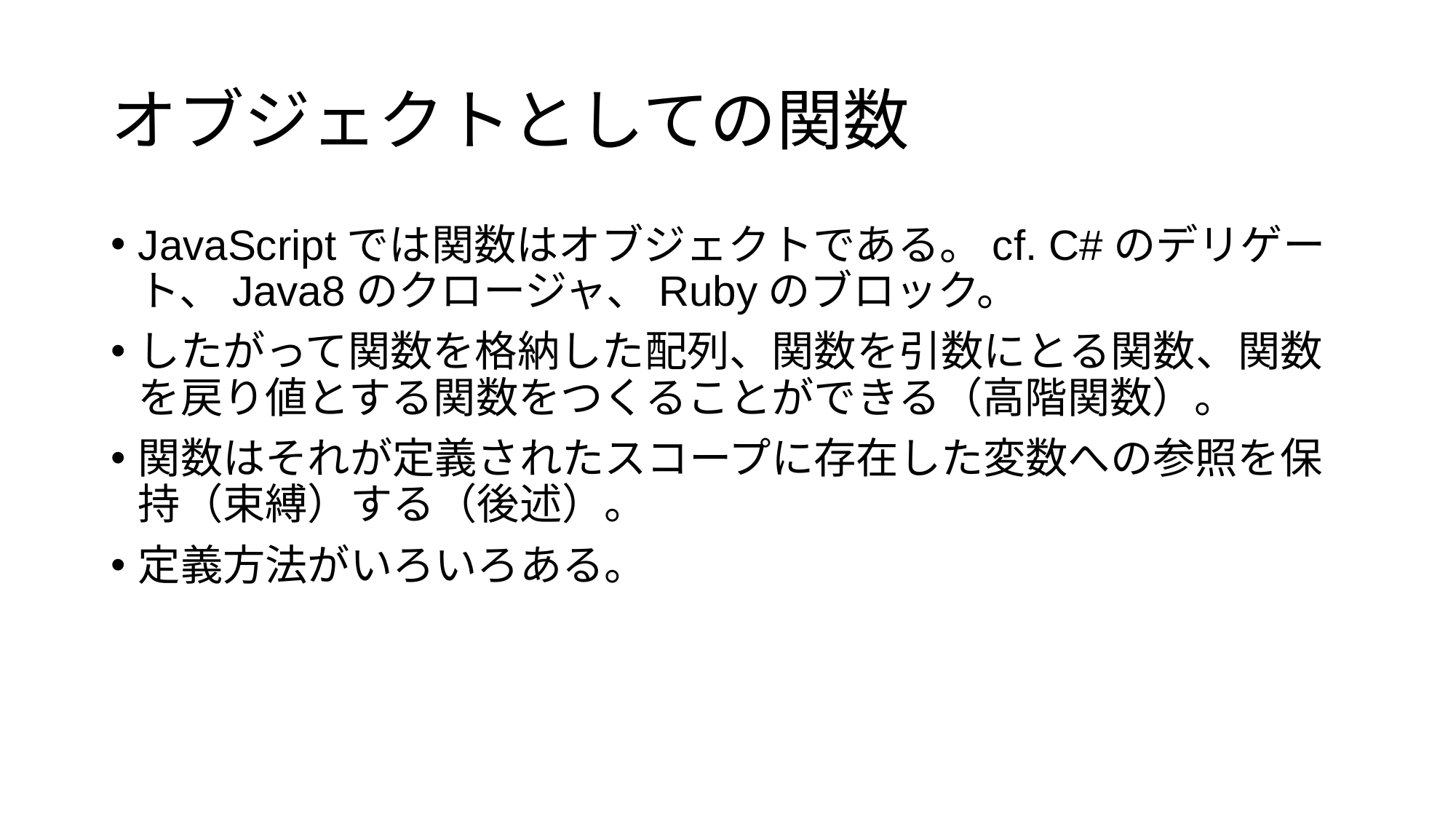

# オブジェクトとしての関数
JavaScriptでは関数はオブジェクトである。cf. C#のデリゲート、Java8のクロージャ、Rubyのブロック。
したがって関数を格納した配列、関数を引数にとる関数、関数を戻り値とする関数をつくることができる（高階関数）。
関数はそれが定義されたスコープに存在した変数への参照を保持（束縛）する（後述）。
定義方法がいろいろある。